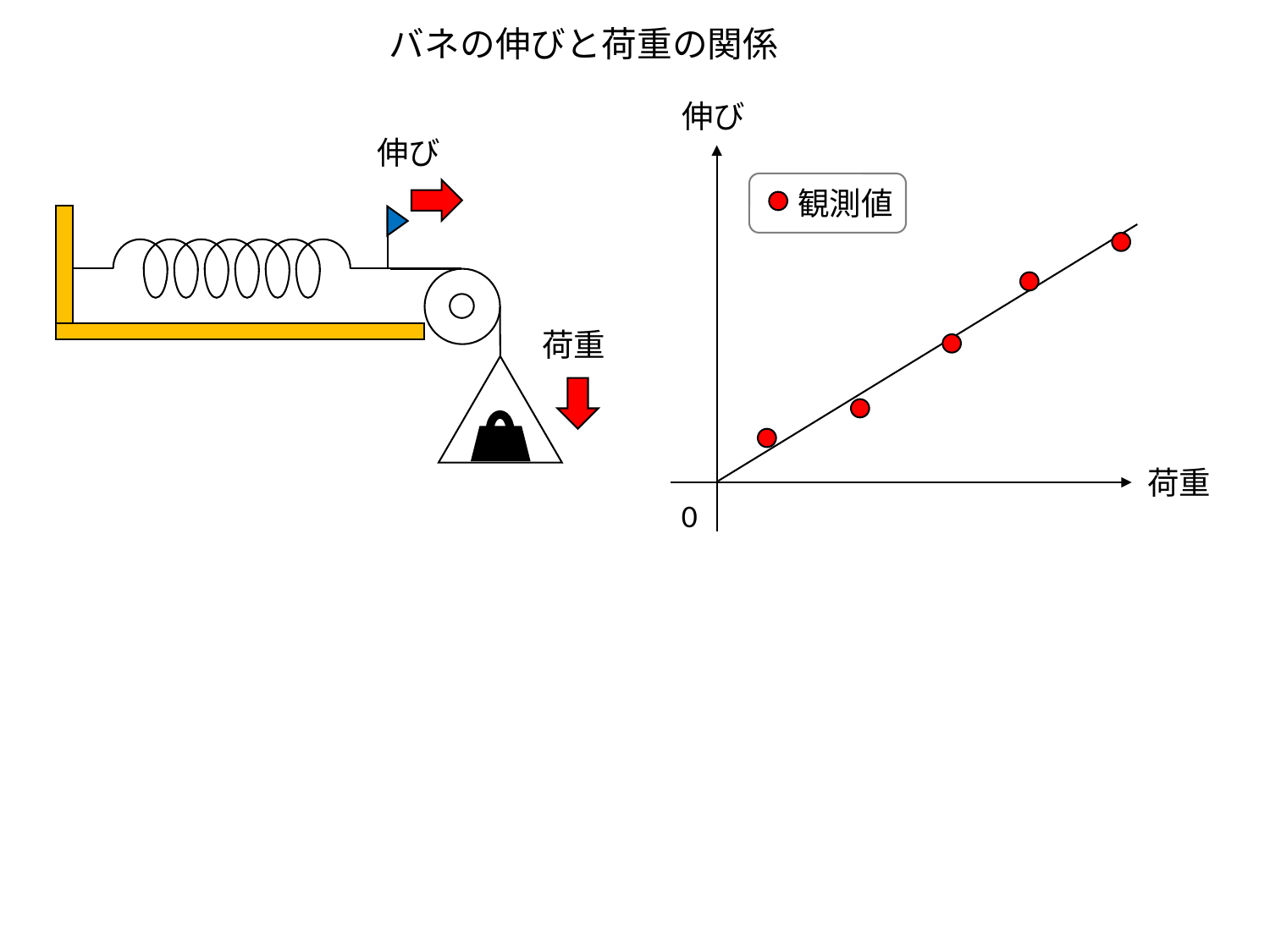

バネの伸びと荷重の関係
伸び
伸び

観測値

荷重

荷重
0